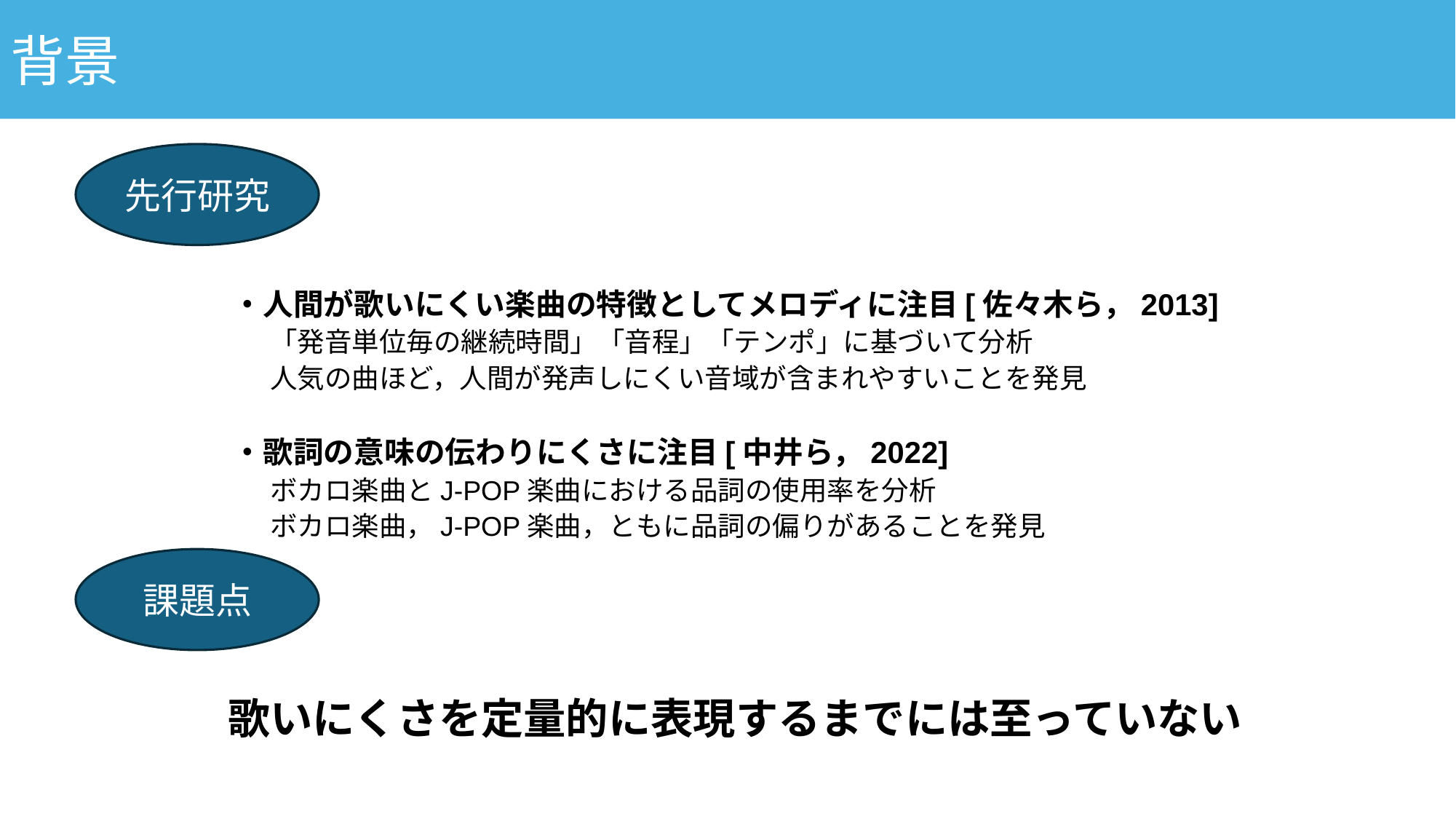

背景
先行研究
・人間が歌いにくい楽曲の特徴としてメロディに注目[佐々木ら，2013]
     「発音単位毎の継続時間」「音程」「テンポ」に基づいて分析
     人気の曲ほど，人間が発声しにくい音域が含まれやすいことを発見

・歌詞の意味の伝わりにくさに注目[中井ら，2022]
     ボカロ楽曲とJ-POP楽曲における品詞の使用率を分析
     ボカロ楽曲，J-POP楽曲，ともに品詞の偏りがあることを発見
課題点
歌いにくさを定量的に表現するまでには至っていない